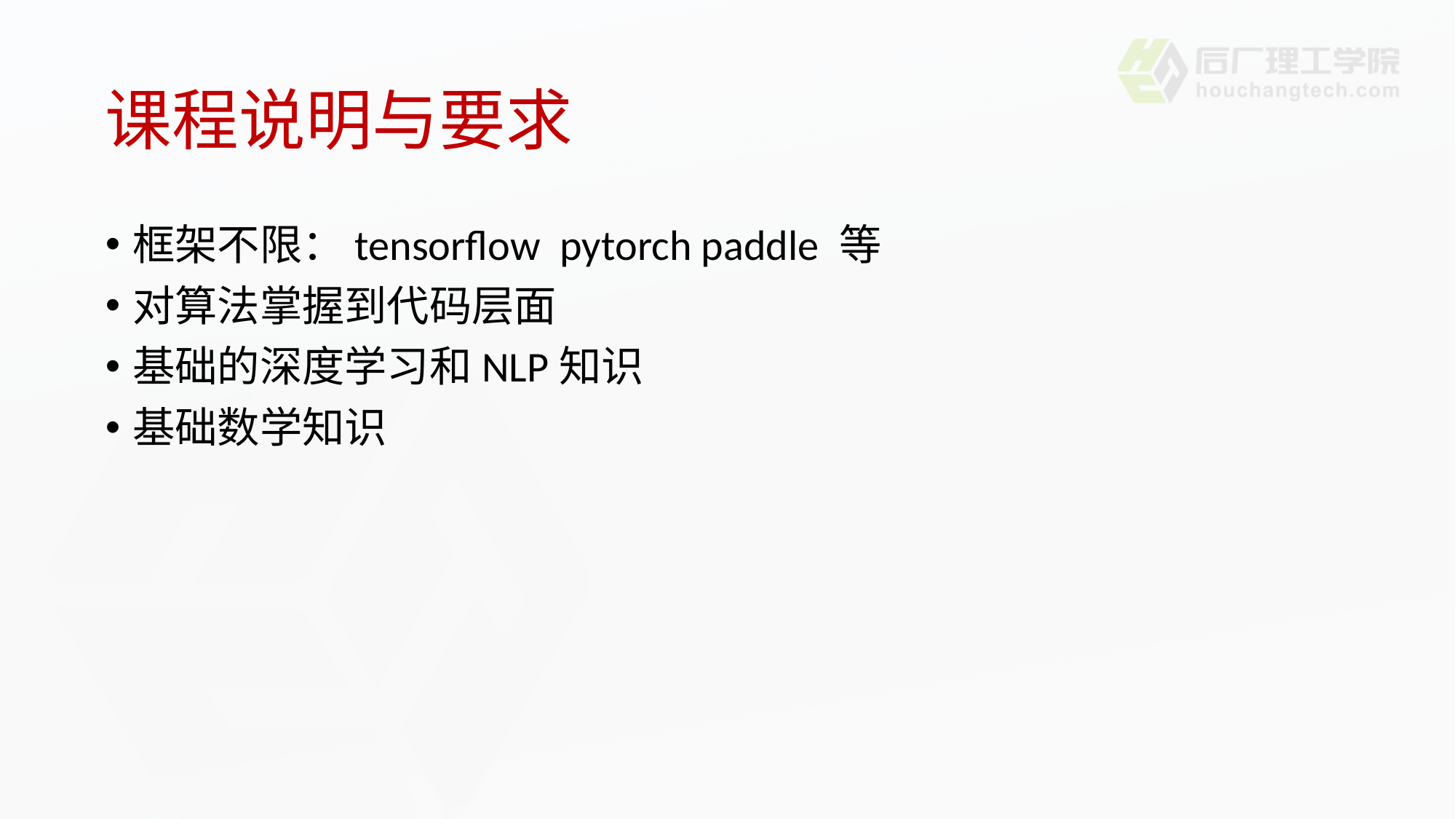

# 课程说明与要求
框架不限：tensorflow  pytorch paddle 等
对算法掌握到代码层面
基础的深度学习和NLP知识
基础数学知识